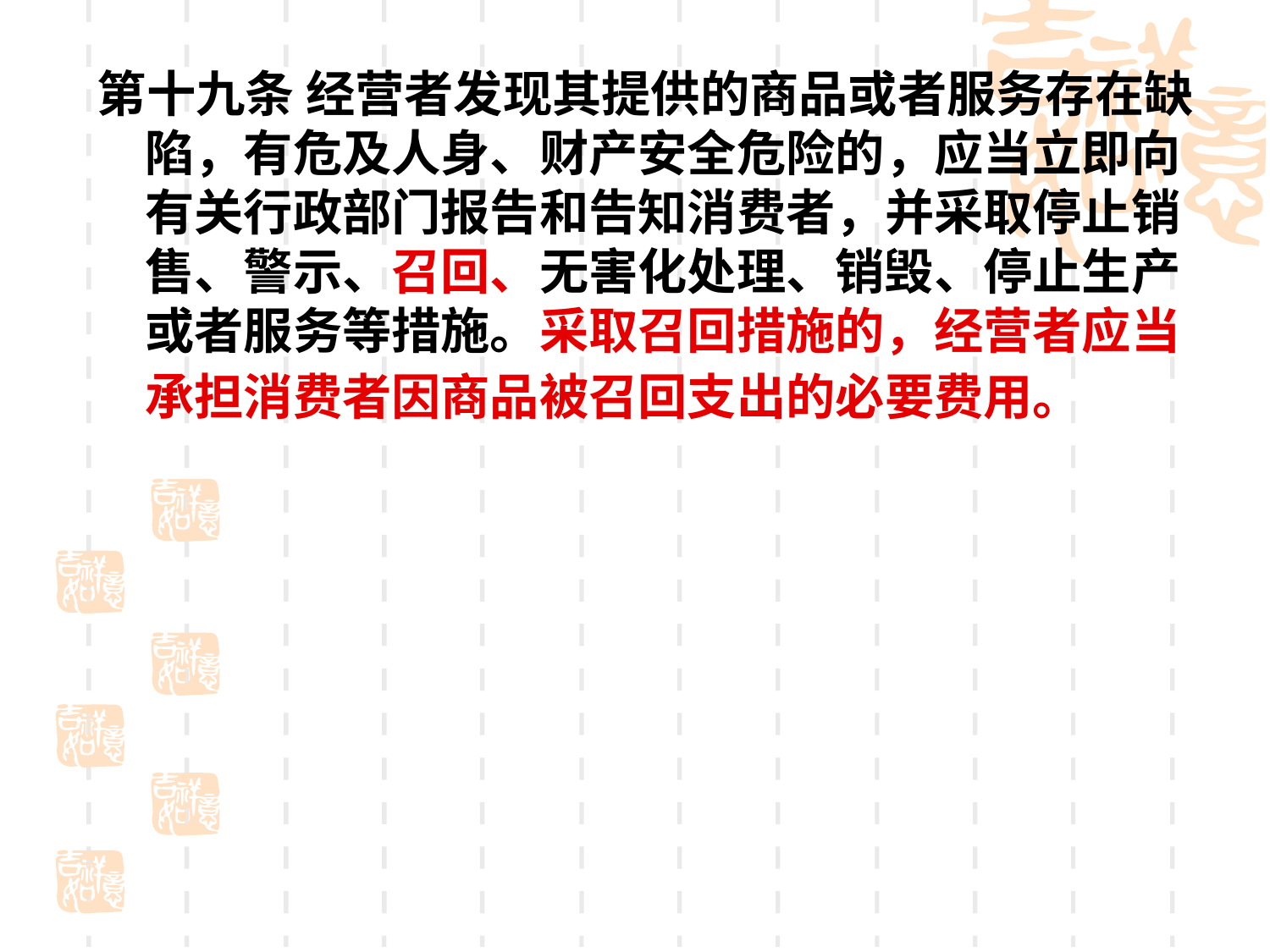

#
第十九条 经营者发现其提供的商品或者服务存在缺陷，有危及人身、财产安全危险的，应当立即向有关行政部门报告和告知消费者，并采取停止销售、警示、召回、无害化处理、销毁、停止生产或者服务等措施。采取召回措施的，经营者应当承担消费者因商品被召回支出的必要费用。